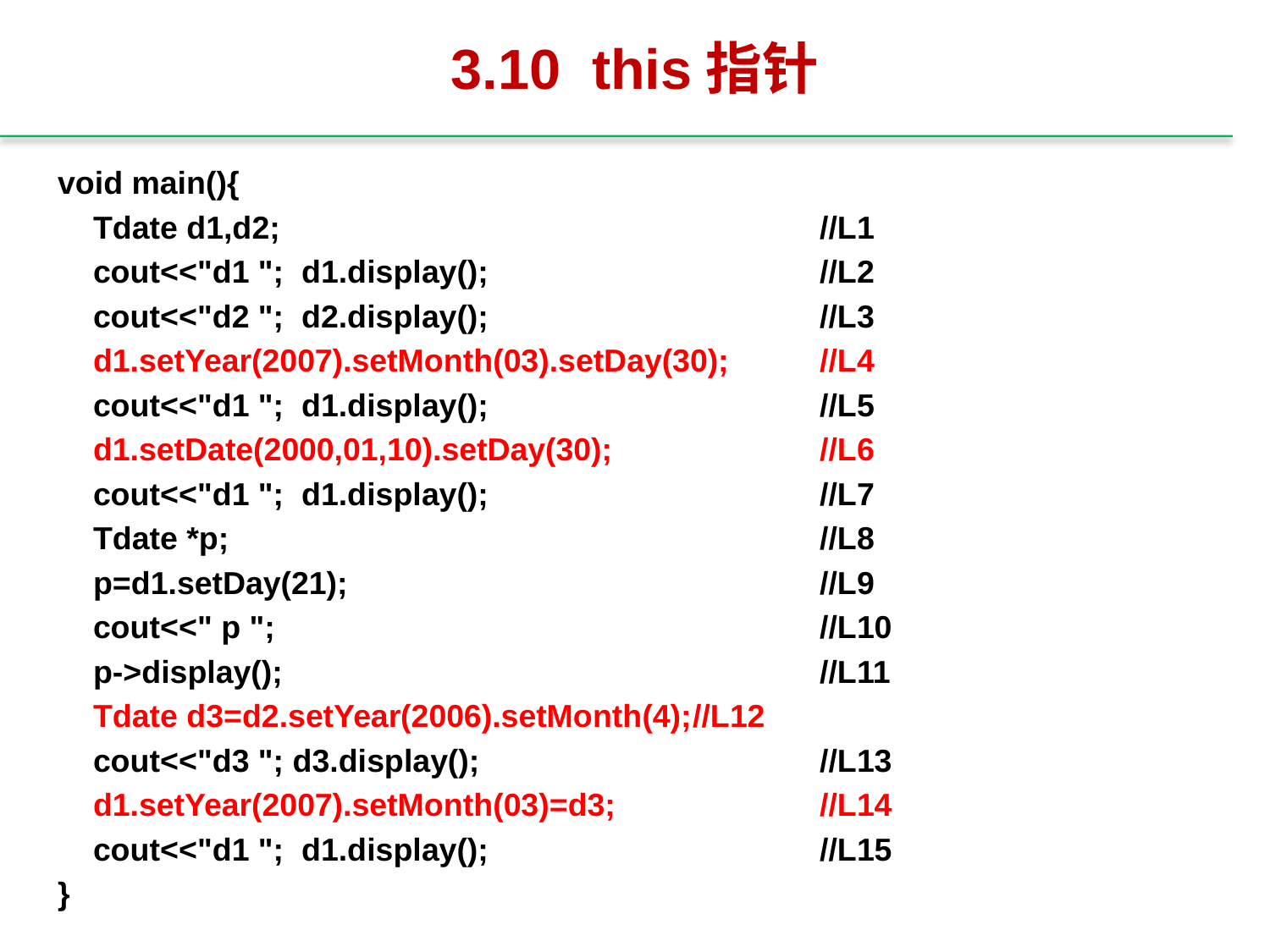

# 3.10  this指针
void main(){
    Tdate d1,d2;		                         		//L1
    cout<<"d1 ";  d1.display();	                          	//L2
    cout<<"d2 ";  d2.display();		             	//L3
    d1.setYear(2007).setMonth(03).setDay(30);    	//L4
    cout<<"d1 ";  d1.display();		             	//L5
    d1.setDate(2000,01,10).setDay(30);                 	//L6
    cout<<"d1 ";  d1.display();		             	//L7
    Tdate *p;		                                        	//L8
    p=d1.setDay(21);		        	             	//L9
    cout<<" p ";		       	                          	//L10
    p->display();			                          	//L11
    Tdate d3=d2.setYear(2006).setMonth(4);	//L12
    cout<<"d3 "; d3.display();		             	//L13
    d1.setYear(2007).setMonth(03)=d3;	             	//L14
    cout<<"d1 ";  d1.display();		             	//L15
}